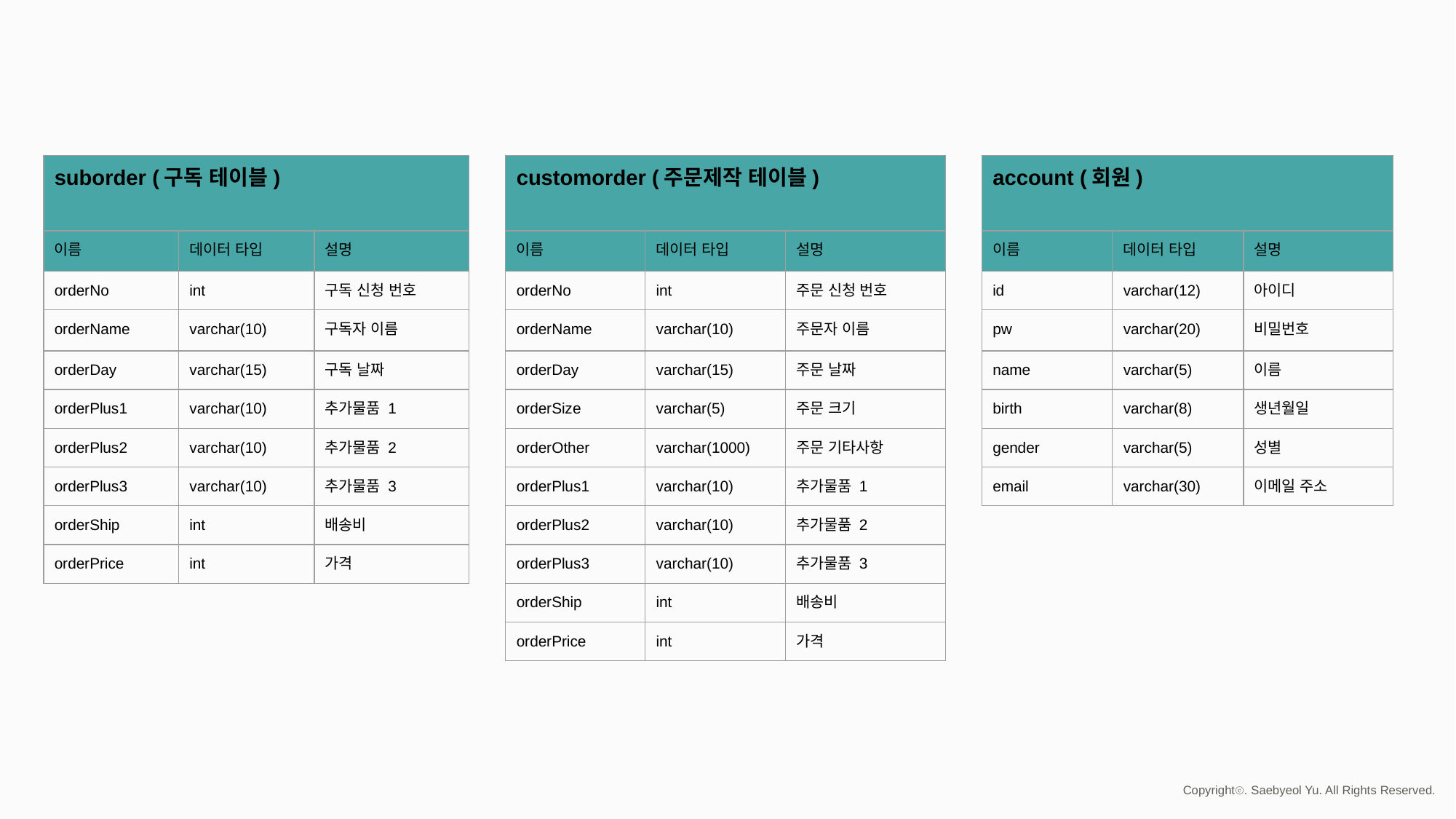

| suborder (구독 테이블) |  |  |
| --- | --- | --- |
| 이름 | 데이터 타입 | 설명 |
| orderNo | int | 구독 신청 번호 |
| orderName | varchar(10) | 구독자 이름 |
| orderDay | varchar(15) | 구독 날짜 |
| orderPlus1 | varchar(10) | 추가물품 1 |
| orderPlus2 | varchar(10) | 추가물품 2 |
| orderPlus3 | varchar(10) | 추가물품 3 |
| orderShip | int | 배송비 |
| orderPrice | int | 가격 |
| customorder (주문제작 테이블) |  |  |
| --- | --- | --- |
| 이름 | 데이터 타입 | 설명 |
| orderNo | int | 주문 신청 번호 |
| orderName | varchar(10) | 주문자 이름 |
| orderDay | varchar(15) | 주문 날짜 |
| orderSize | varchar(5) | 주문 크기 |
| orderOther | varchar(1000) | 주문 기타사항 |
| orderPlus1 | varchar(10) | 추가물품 1 |
| orderPlus2 | varchar(10) | 추가물품 2 |
| orderPlus3 | varchar(10) | 추가물품 3 |
| orderShip | int | 배송비 |
| orderPrice | int | 가격 |
| account (회원) |  |  |
| --- | --- | --- |
| 이름 | 데이터 타입 | 설명 |
| id | varchar(12) | 아이디 |
| pw | varchar(20) | 비밀번호 |
| name | varchar(5) | 이름 |
| birth | varchar(8) | 생년월일 |
| gender | varchar(5) | 성별 |
| email | varchar(30) | 이메일 주소 |